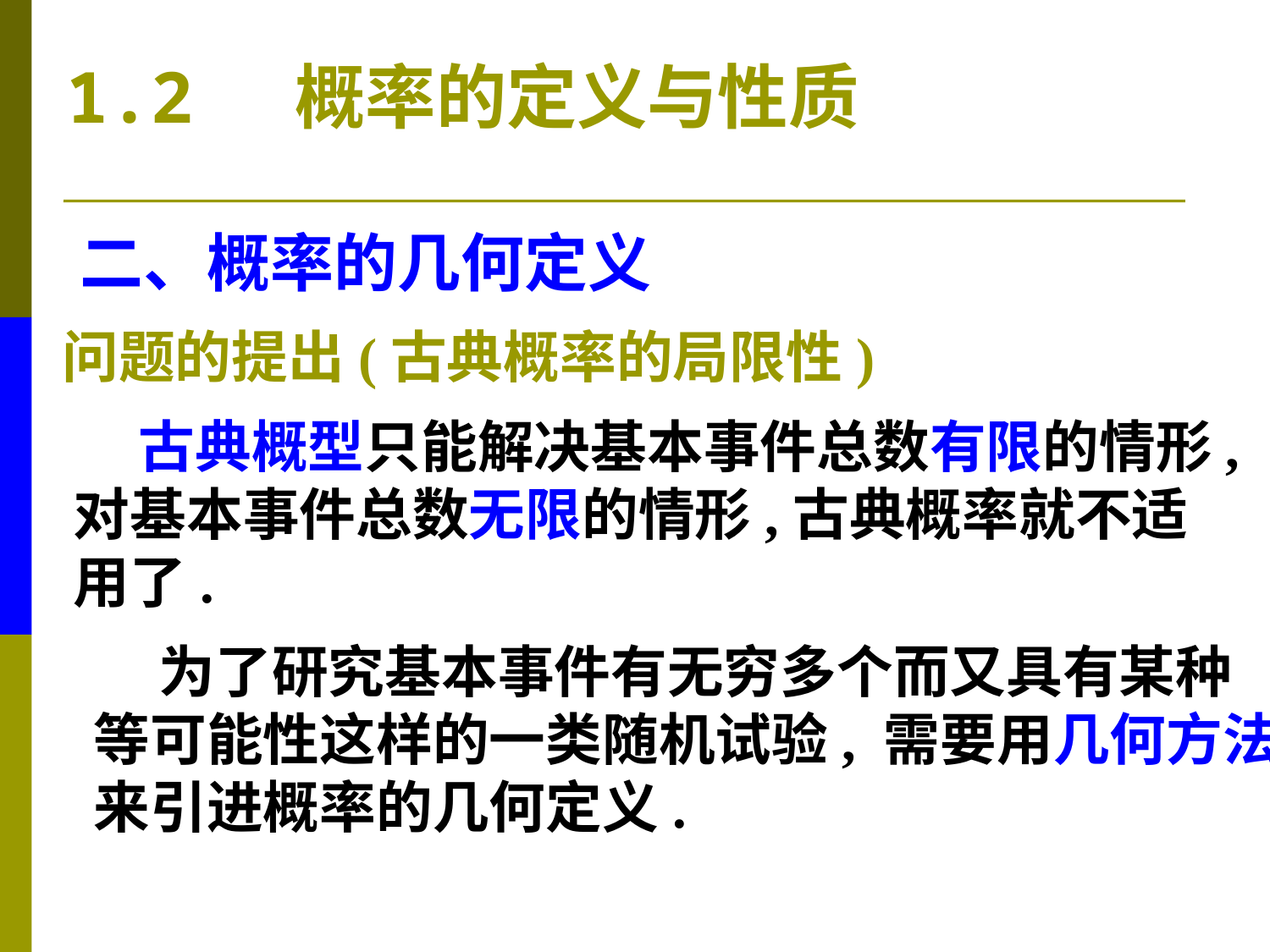

1.2  概率的定义与性质
二、概率的几何定义
问题的提出(古典概率的局限性)
    古典概型只能解决基本事件总数有限的情形,
对基本事件总数无限的情形,古典概率就不适
用了.
    为了研究基本事件有无穷多个而又具有某种
等可能性这样的一类随机试验, 需要用几何方法
来引进概率的几何定义.